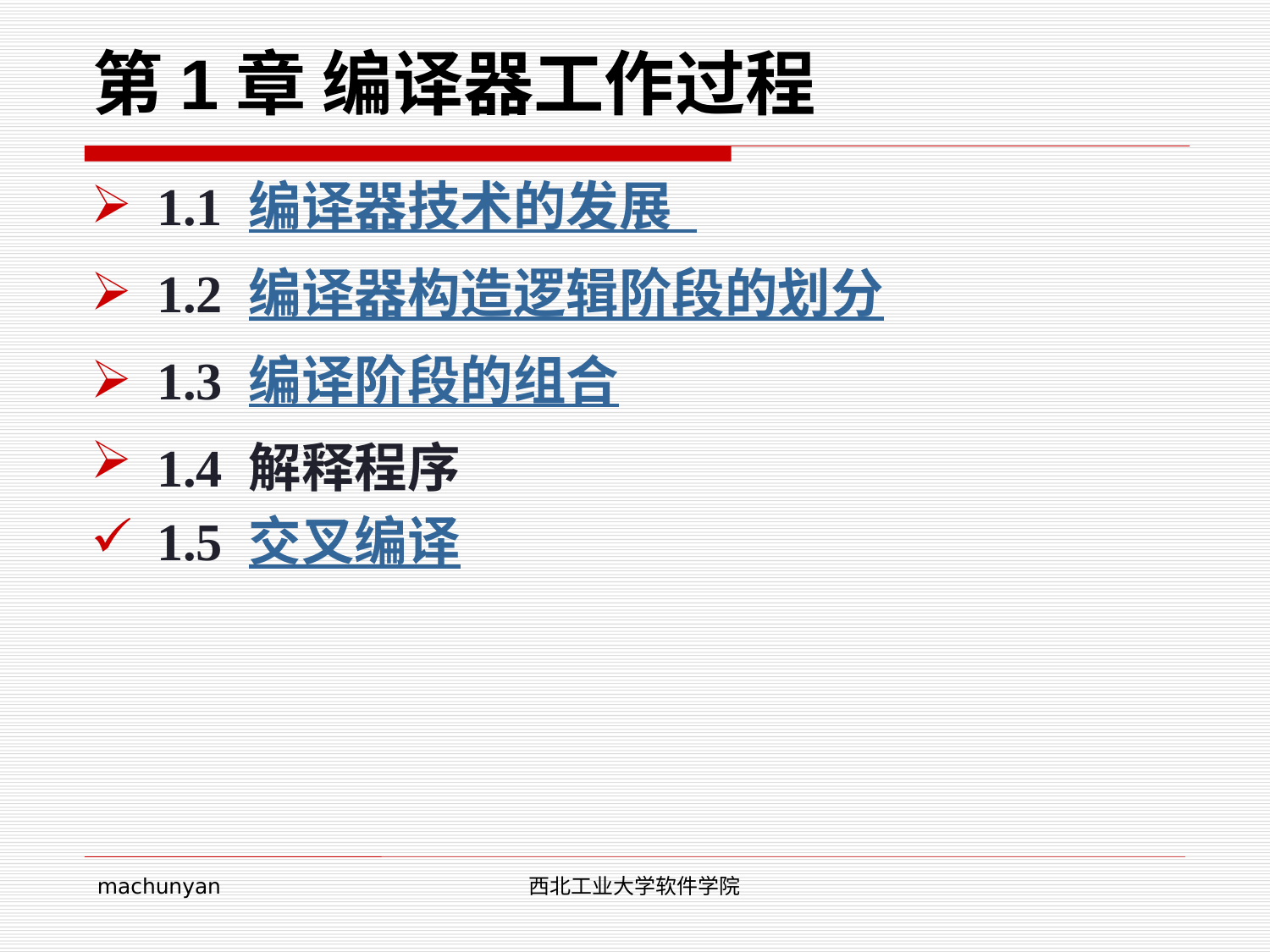

# 第1章 编译器工作过程
1.1 编译器技术的发展
1.2 编译器构造逻辑阶段的划分
1.3 编译阶段的组合
1.4 解释程序
1.5 交叉编译
machunyan
西北工业大学软件学院
47